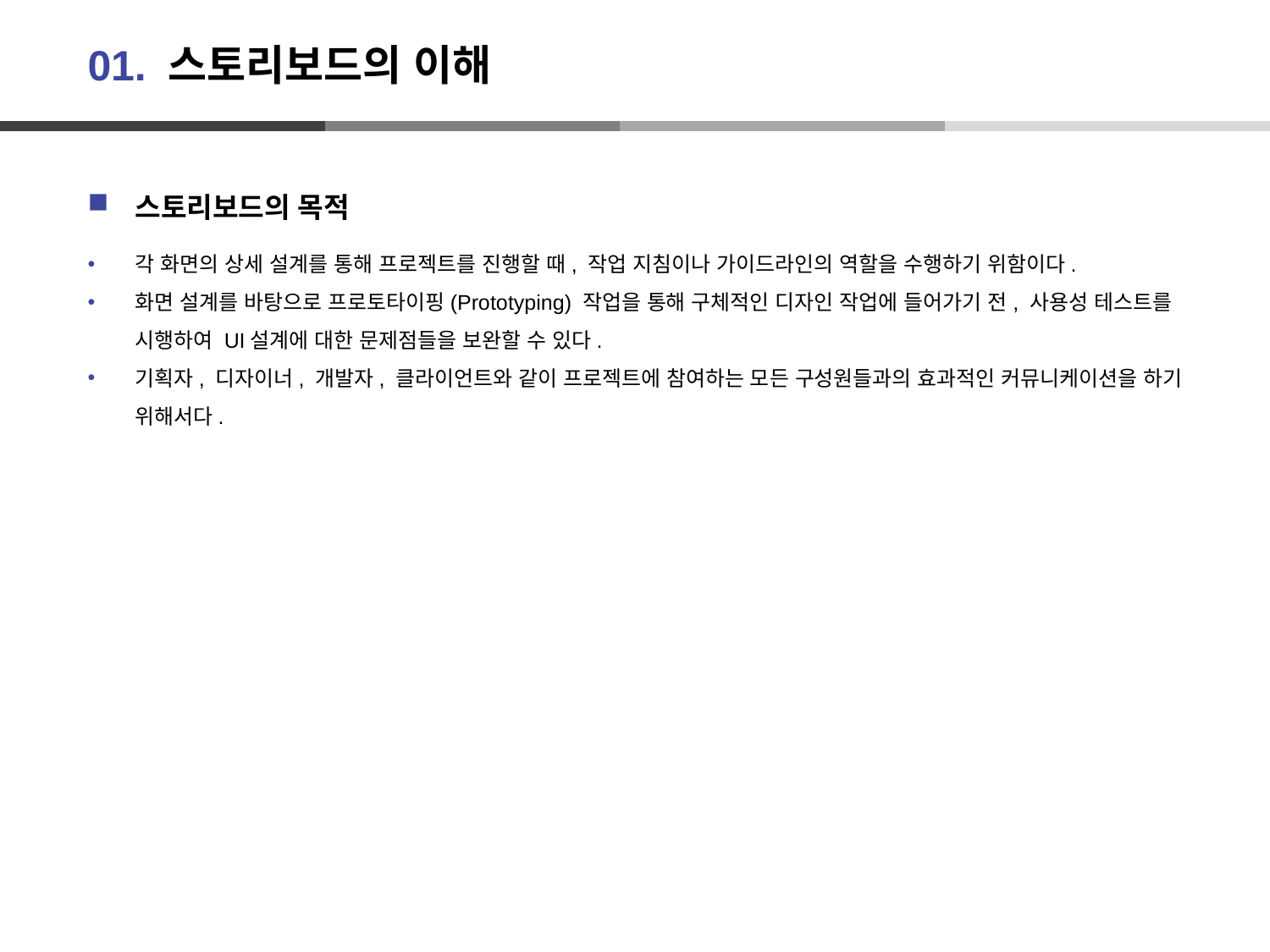

# 01. 스토리보드의 이해
스토리보드의 목적
각 화면의 상세 설계를 통해 프로젝트를 진행할 때, 작업 지침이나 가이드라인의 역할을 수행하기 위함이다.
화면 설계를 바탕으로 프로토타이핑(Prototyping) 작업을 통해 구체적인 디자인 작업에 들어가기 전, 사용성 테스트를 시행하여 UI설계에 대한 문제점들을 보완할 수 있다.
기획자, 디자이너, 개발자, 클라이언트와 같이 프로젝트에 참여하는 모든 구성원들과의 효과적인 커뮤니케이션을 하기 위해서다.